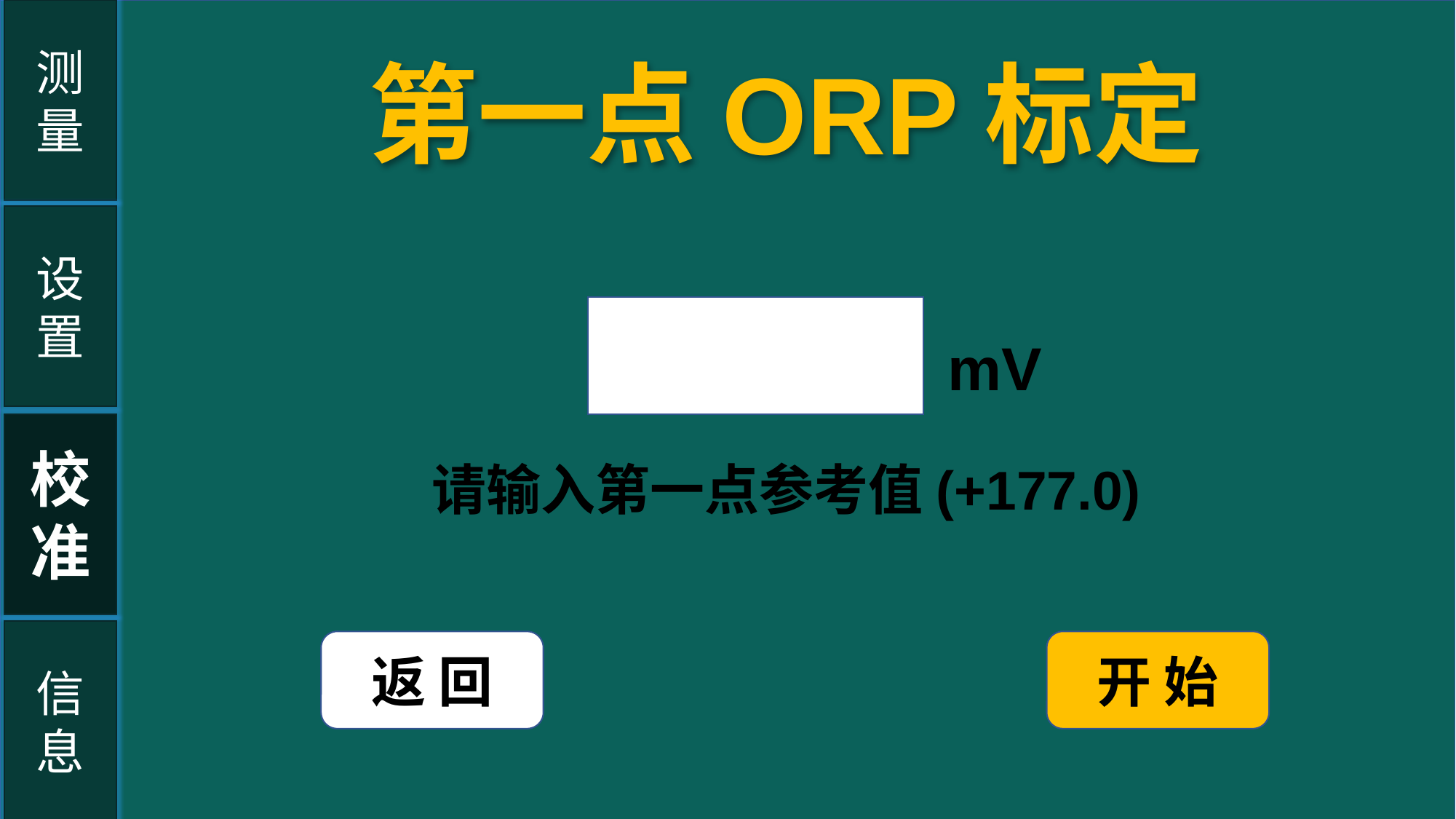

测
量
第一点ORP标定
设置

mV
校
准
请输入第一点参考值(+177.0)
信
息
返 回
开 始